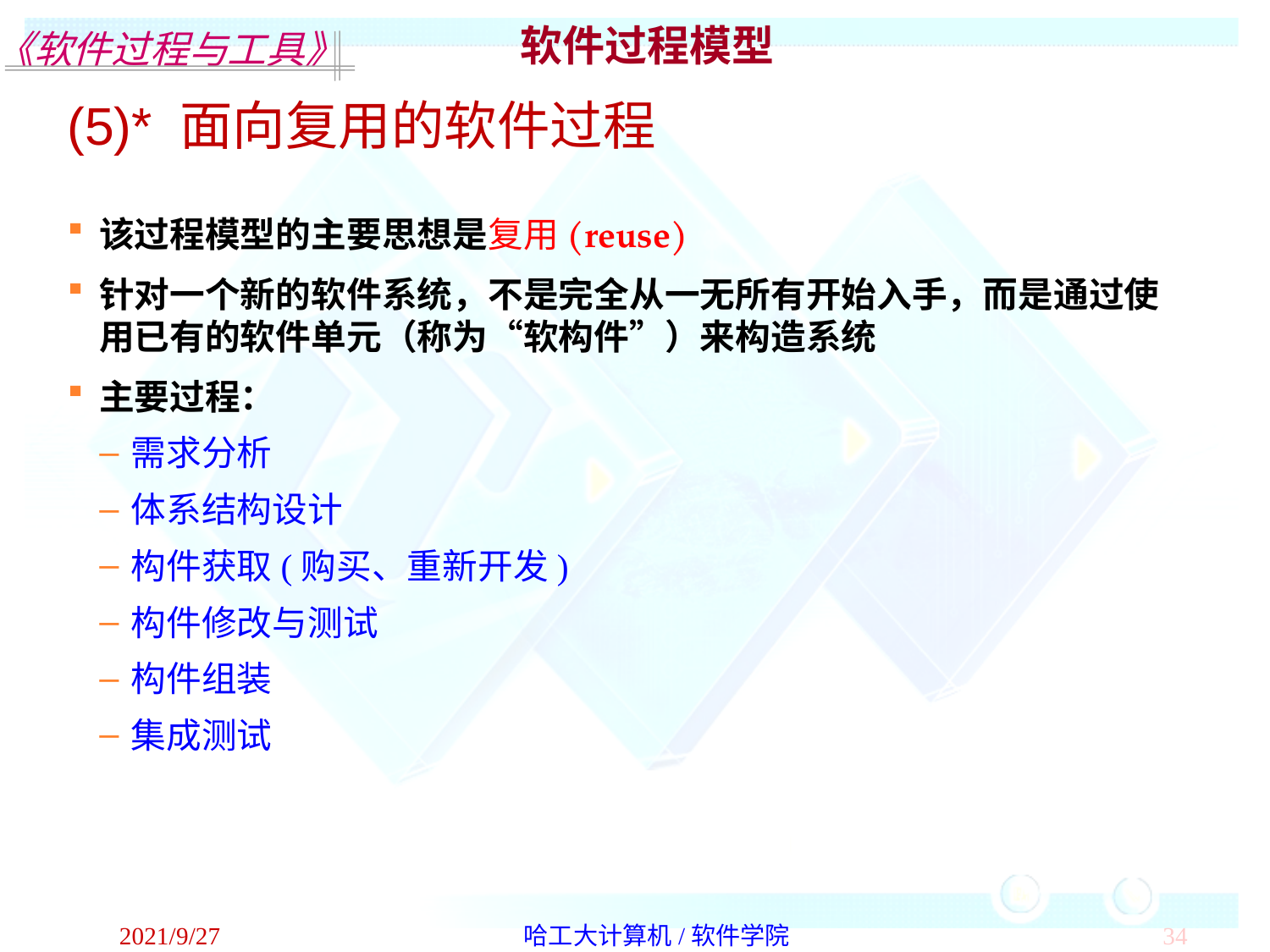

软件过程模型
(5)* 面向复用的软件过程
该过程模型的主要思想是复用(reuse)
针对一个新的软件系统，不是完全从一无所有开始入手，而是通过使用已有的软件单元（称为“软构件”）来构造系统
主要过程：
需求分析
体系结构设计
构件获取(购买、重新开发)
构件修改与测试
构件组装
集成测试